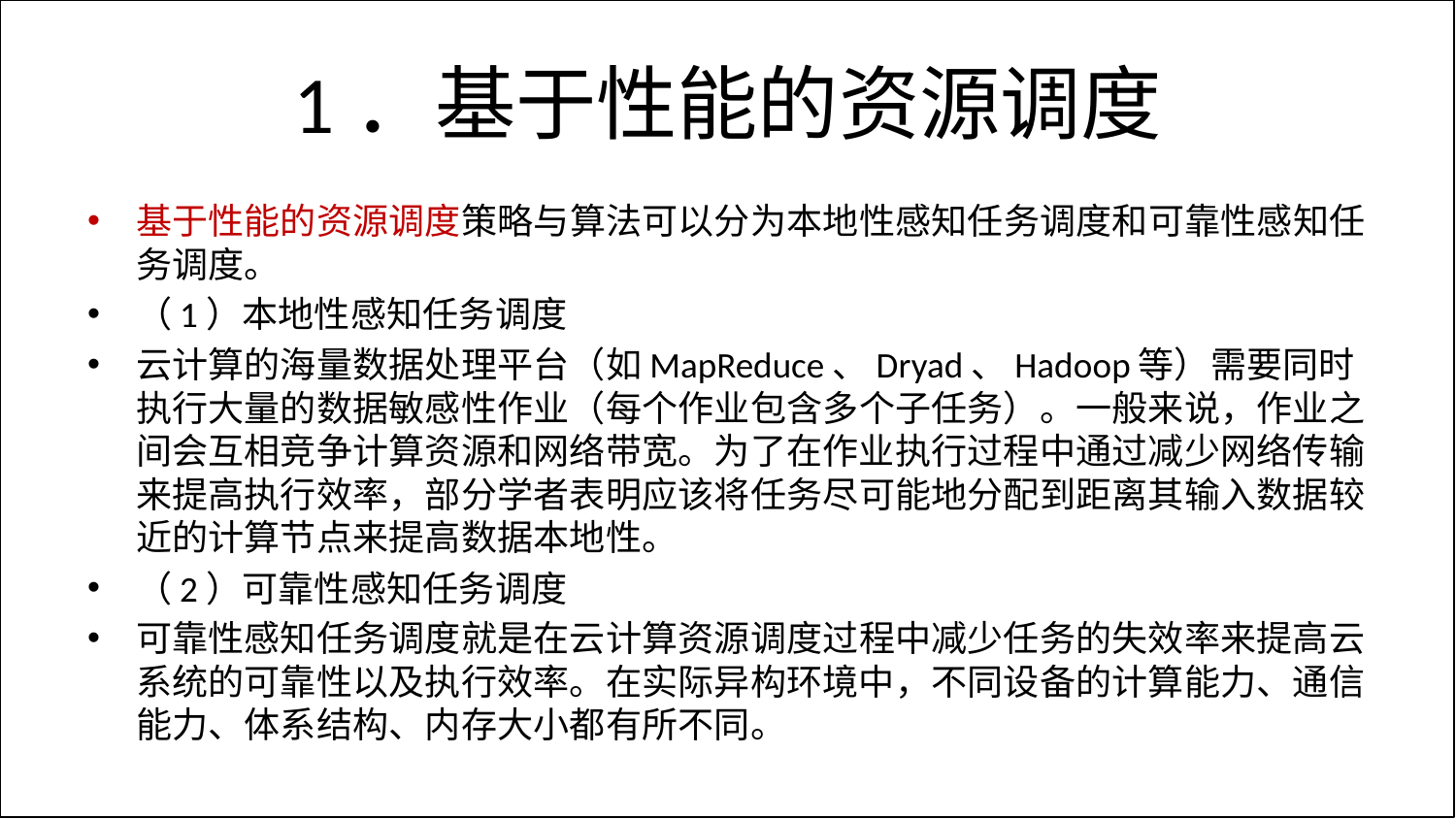

# 1．基于性能的资源调度
基于性能的资源调度策略与算法可以分为本地性感知任务调度和可靠性感知任务调度。
（1）本地性感知任务调度
云计算的海量数据处理平台（如MapReduce、Dryad、Hadoop等）需要同时执行大量的数据敏感性作业（每个作业包含多个子任务）。一般来说，作业之间会互相竞争计算资源和网络带宽。为了在作业执行过程中通过减少网络传输来提高执行效率，部分学者表明应该将任务尽可能地分配到距离其输入数据较近的计算节点来提高数据本地性。
（2）可靠性感知任务调度
可靠性感知任务调度就是在云计算资源调度过程中减少任务的失效率来提高云系统的可靠性以及执行效率。在实际异构环境中，不同设备的计算能力、通信能力、体系结构、内存大小都有所不同。